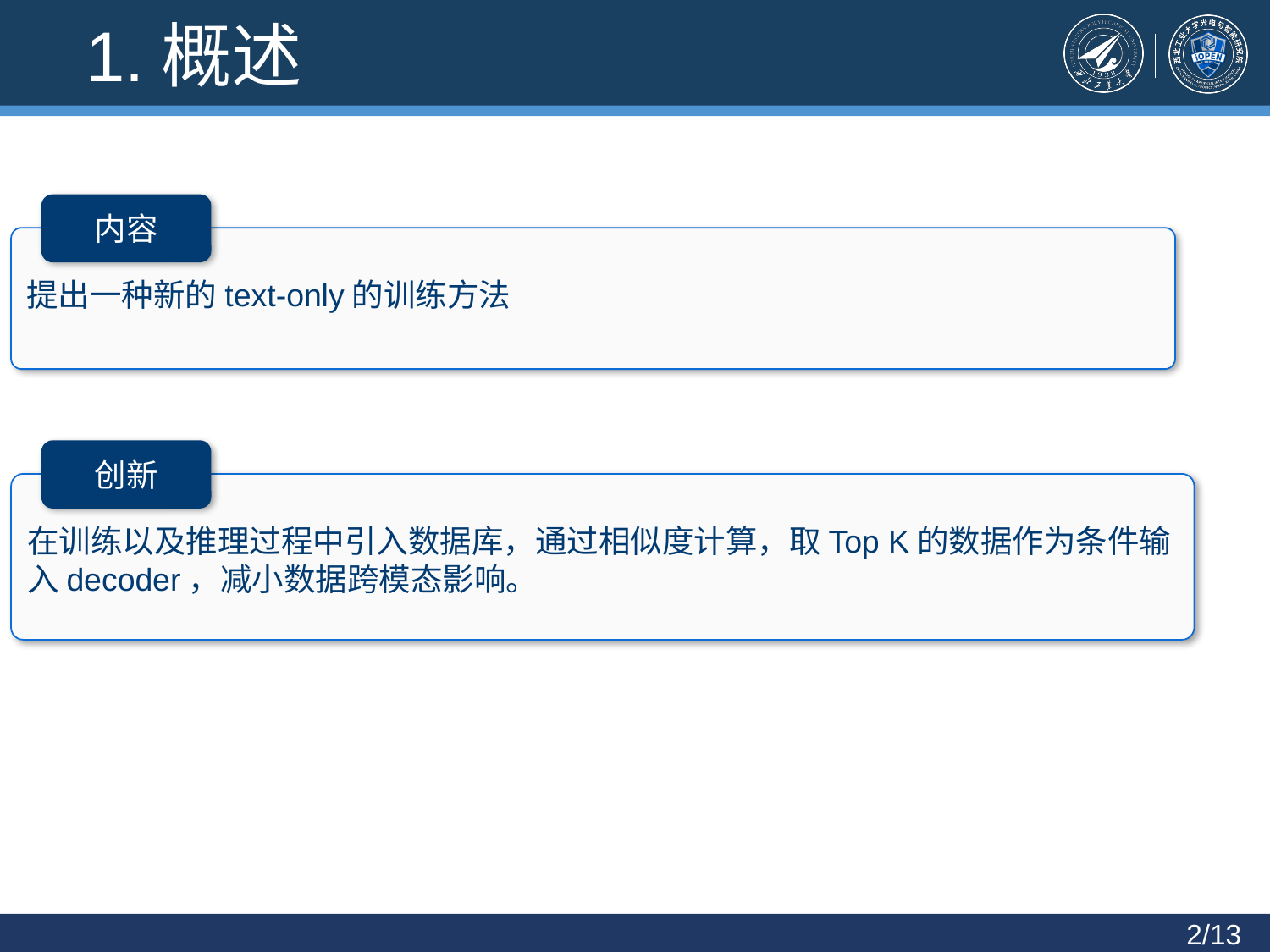

1.概述
内容

提出一种新的text-only的训练方法
创新

在训练以及推理过程中引入数据库，通过相似度计算，取Top K的数据作为条件输入decoder，减小数据跨模态影响。
2/13